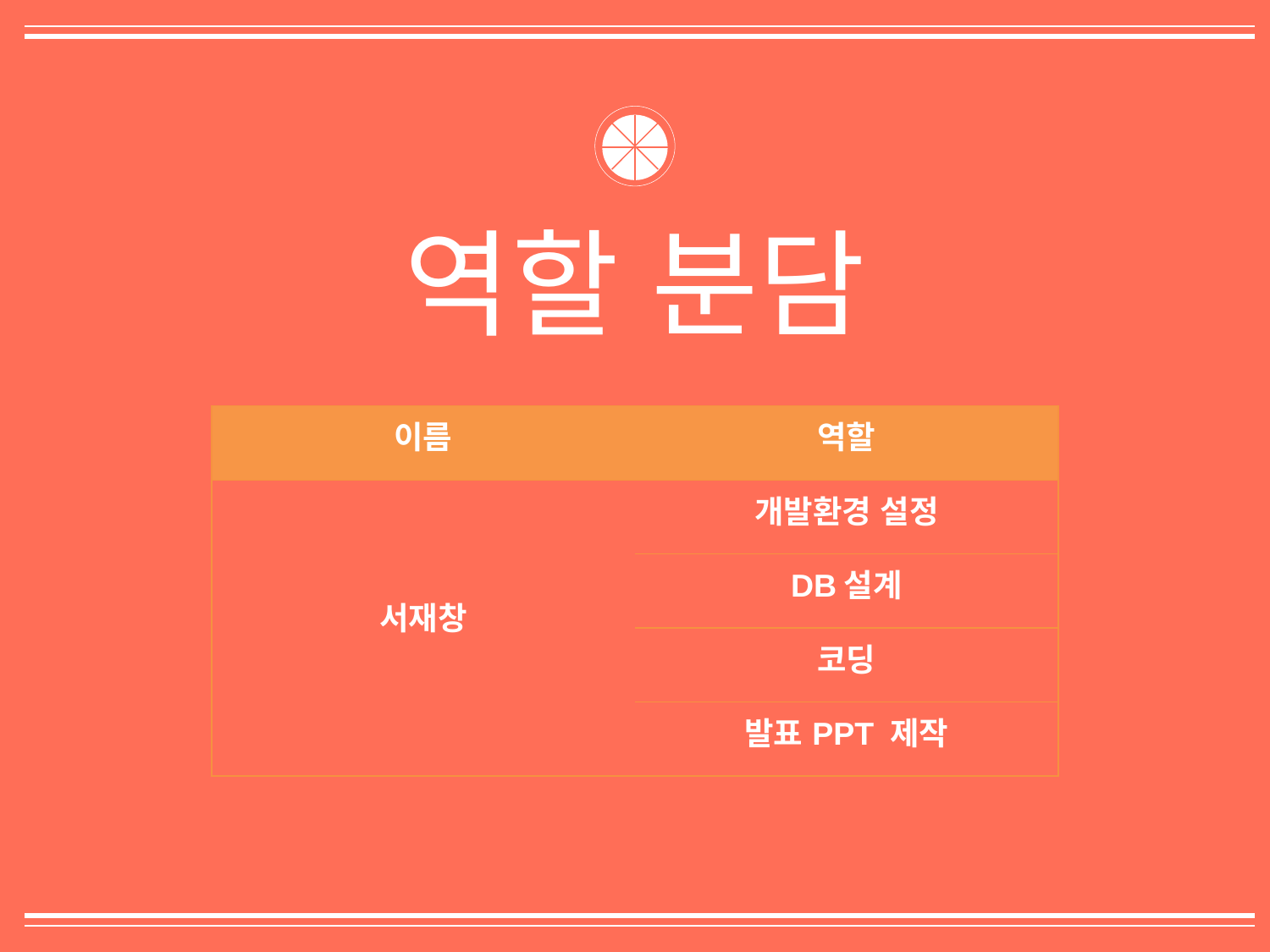

역할 분담
| 이름 | 역할 |
| --- | --- |
| 서재창 | 개발환경 설정 |
|  | DB설계 |
|  | 코딩 |
|  | 발표PPT 제작 |